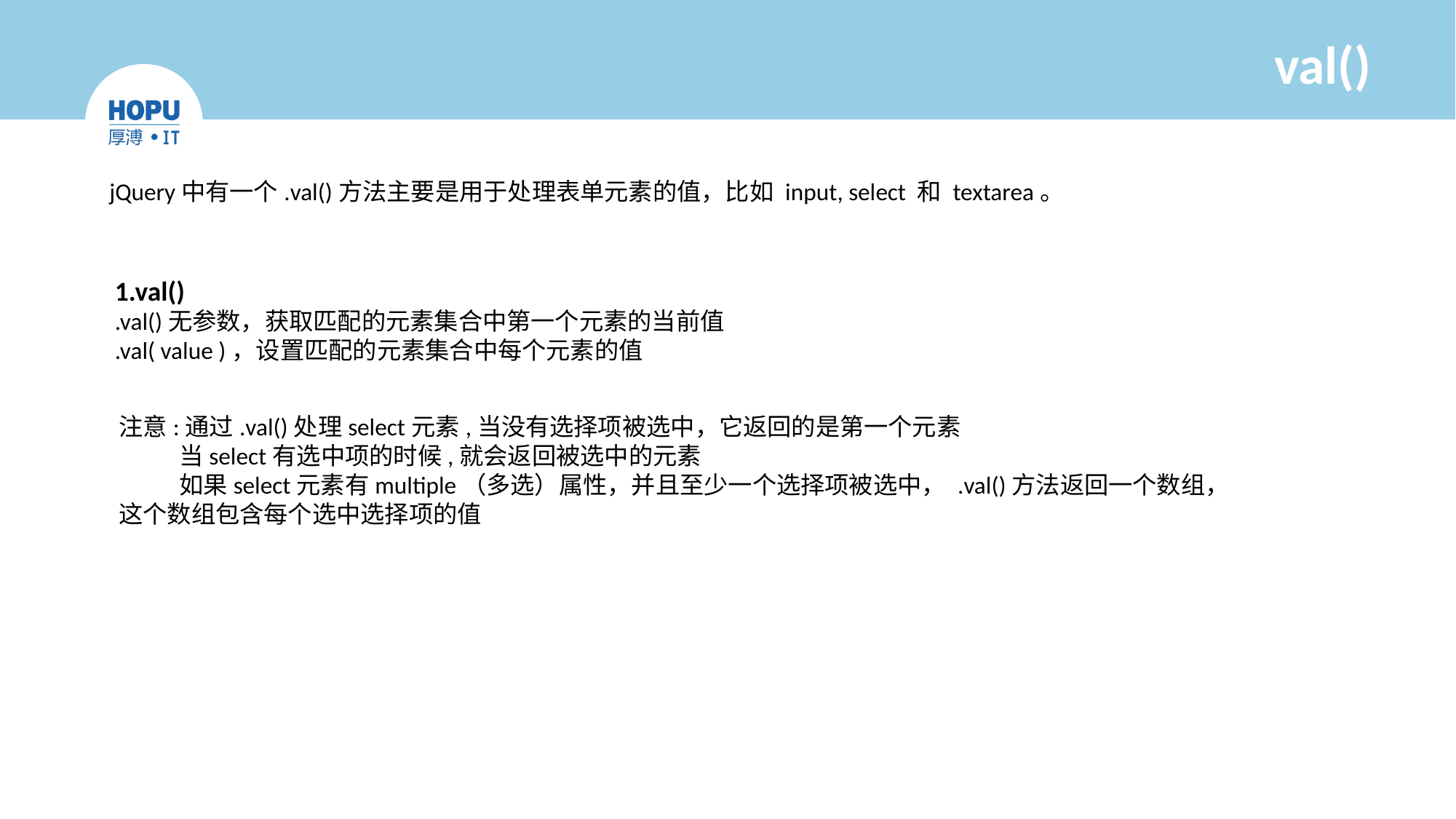

# val()

 jQuery中有一个.val()方法主要是用于处理表单元素的值，比如 input, select 和 textarea。

1.val()
.val()无参数，获取匹配的元素集合中第一个元素的当前值
.val( value )，设置匹配的元素集合中每个元素的值
注意:通过.val()处理select元素,当没有选择项被选中，它返回的是第一个元素
          当select有选中项的时候,就会返回被选中的元素
          如果select元素有multiple（多选）属性，并且至少一个选择项被选中， .val()方法返回一个数组，这个数组包含每个选中选择项的值